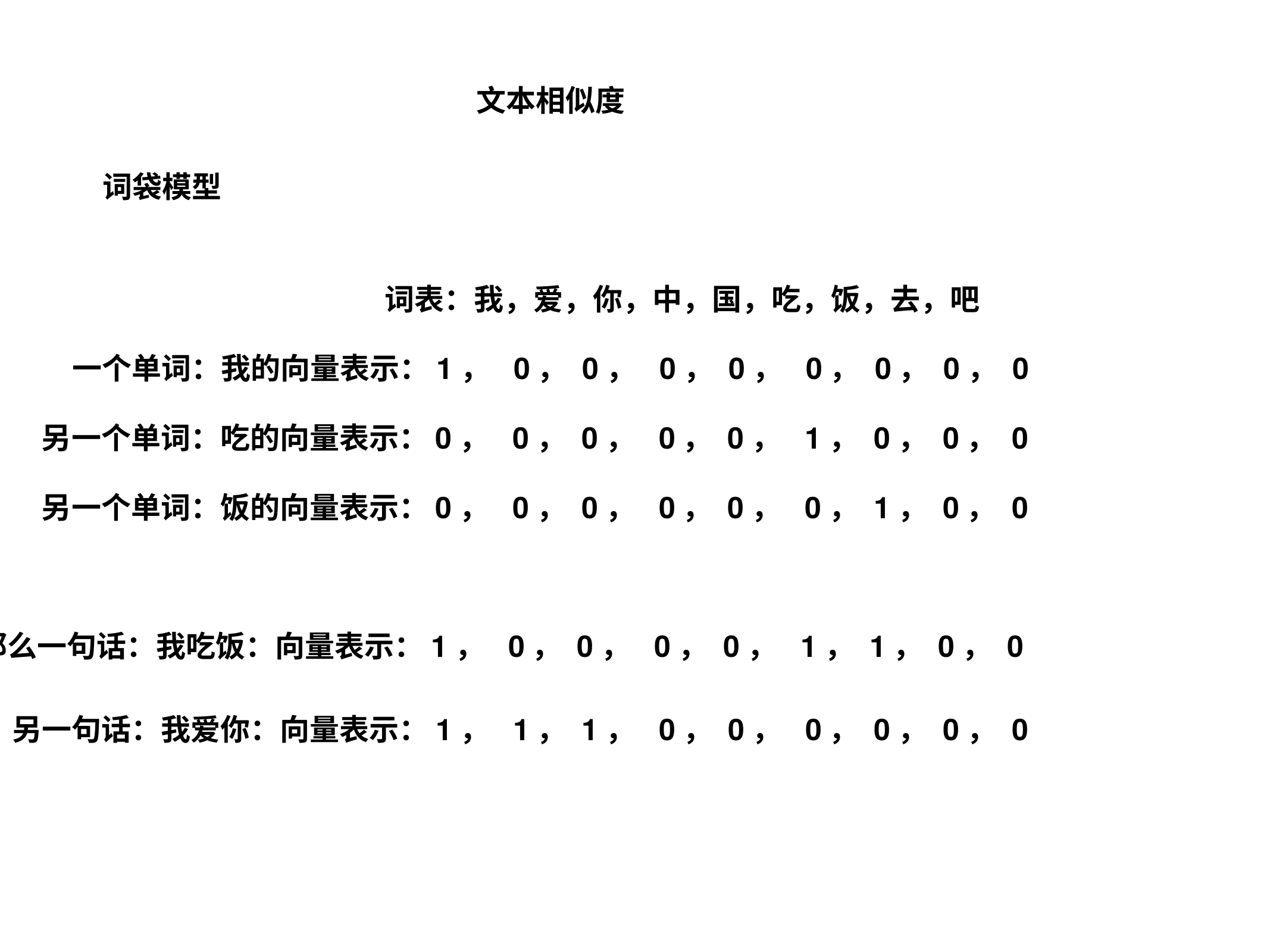

文本相似度
词袋模型
词表：我，爱，你，中，国，吃，饭，去，吧
一个单词：我的向量表示：1，  0， 0，  0， 0，  0， 0， 0， 0
另一个单词：吃的向量表示：0，  0， 0，  0， 0，  1， 0， 0， 0
另一个单词：饭的向量表示：0，  0， 0，  0， 0，  0， 1， 0， 0
那么一句话：我吃饭：向量表示：1，  0， 0，  0， 0，  1， 1， 0， 0
另一句话：我爱你：向量表示：1，  1， 1，  0， 0，  0， 0， 0， 0